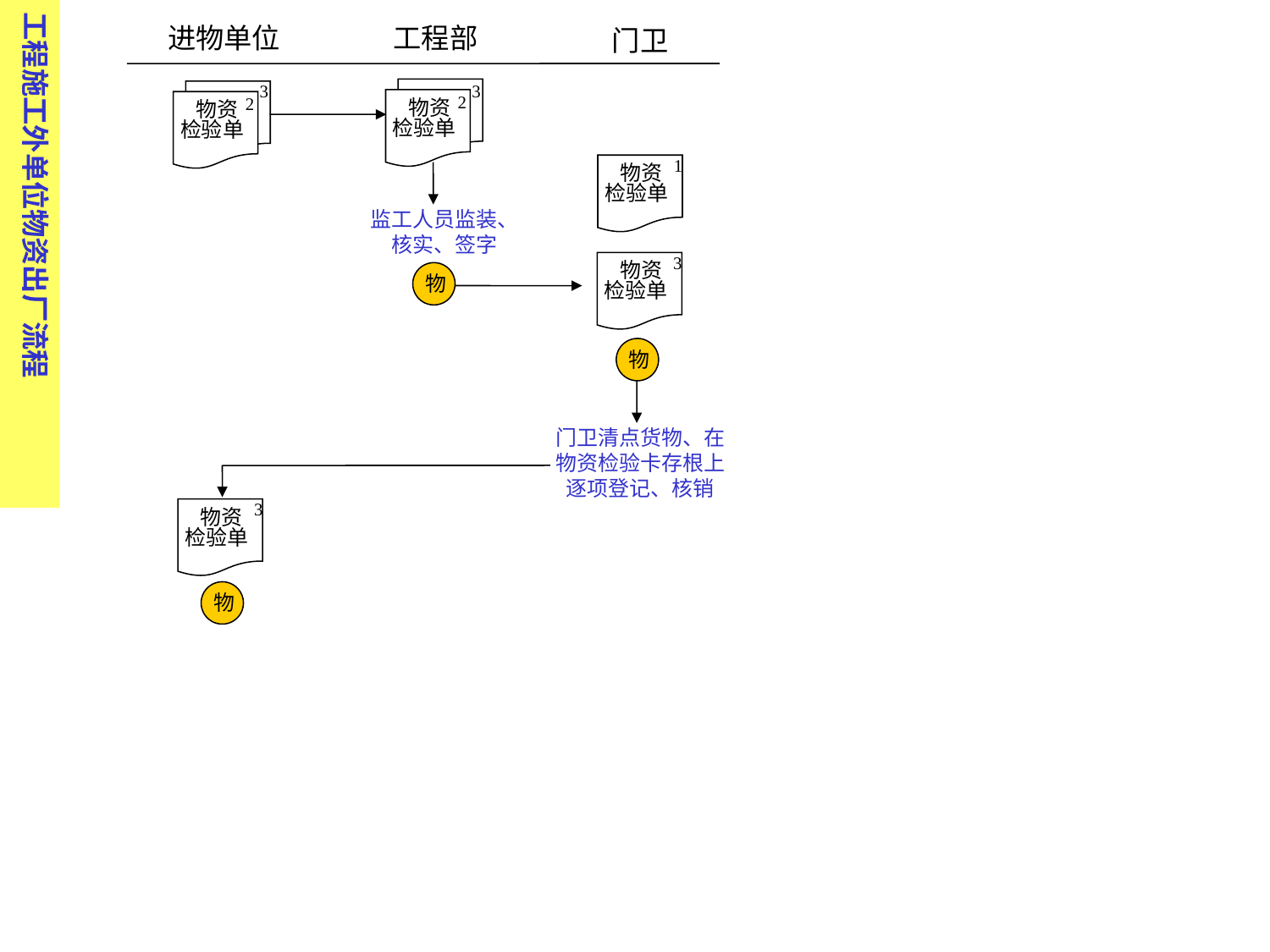

工程施工外单位物资出厂流程
进物单位
工程部
门卫

3
3

2
2

 物资 检验单
 物资 检验单

1

 物资 检验单

监工人员监装、核实、签字
3

 物资 检验单

物

物

门卫清点货物、在物资检验卡存根上逐项登记、核销

3

 物资 检验单

物
101